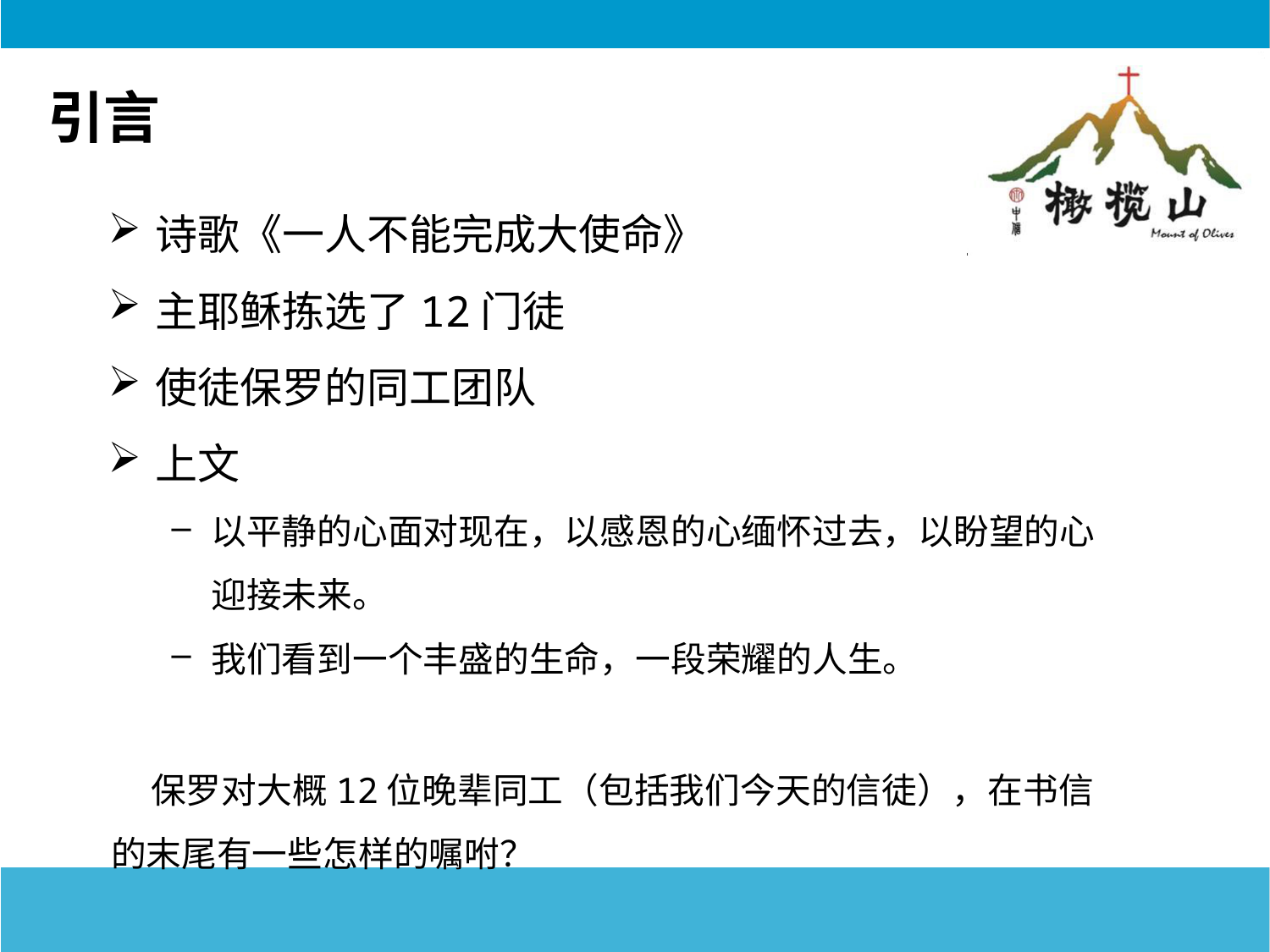

# 引言
诗歌《一人不能完成大使命》
主耶稣拣选了12门徒
使徒保罗的同工团队
上文
以平静的心面对现在，以感恩的心缅怀过去，以盼望的心迎接未来。
我们看到一个丰盛的生命，一段荣耀的人生。

    保罗对大概12位晚辈同工（包括我们今天的信徒），在书信的末尾有一些怎样的嘱咐？